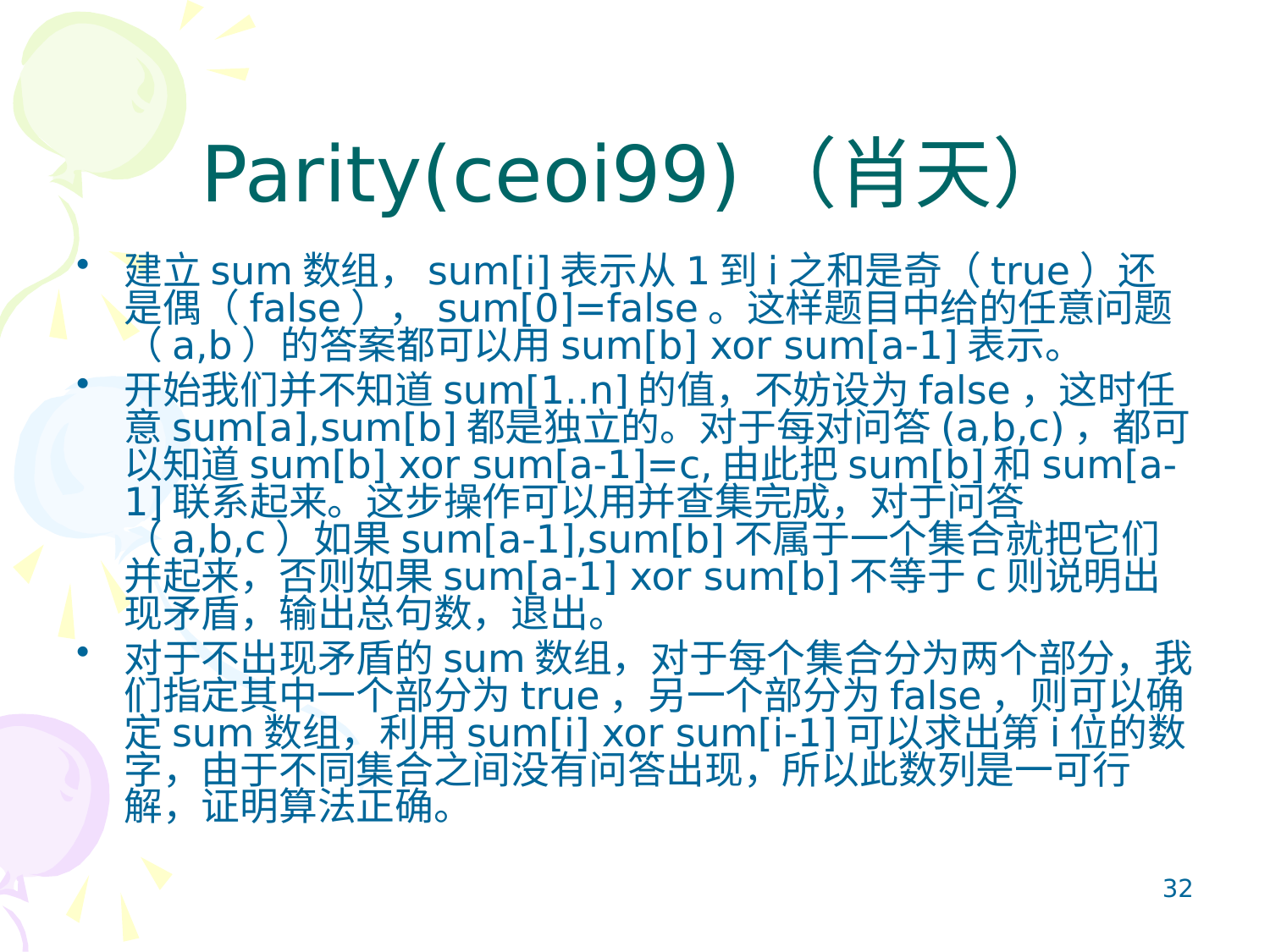

# Parity(ceoi99)（肖天）
建立sum数组，sum[i]表示从1到i之和是奇（true）还是偶（false），sum[0]=false。这样题目中给的任意问题（a,b）的答案都可以用sum[b] xor sum[a-1]表示。
开始我们并不知道sum[1..n]的值，不妨设为false，这时任意sum[a],sum[b]都是独立的。对于每对问答(a,b,c)，都可以知道sum[b] xor sum[a-1]=c,由此把sum[b]和sum[a-1]联系起来。这步操作可以用并查集完成，对于问答（a,b,c）如果sum[a-1],sum[b]不属于一个集合就把它们并起来，否则如果sum[a-1] xor sum[b]不等于c则说明出现矛盾，输出总句数，退出。
对于不出现矛盾的sum数组，对于每个集合分为两个部分，我们指定其中一个部分为true，另一个部分为false，则可以确定sum数组，利用sum[i] xor sum[i-1]可以求出第i位的数字，由于不同集合之间没有问答出现，所以此数列是一可行解，证明算法正确。
32